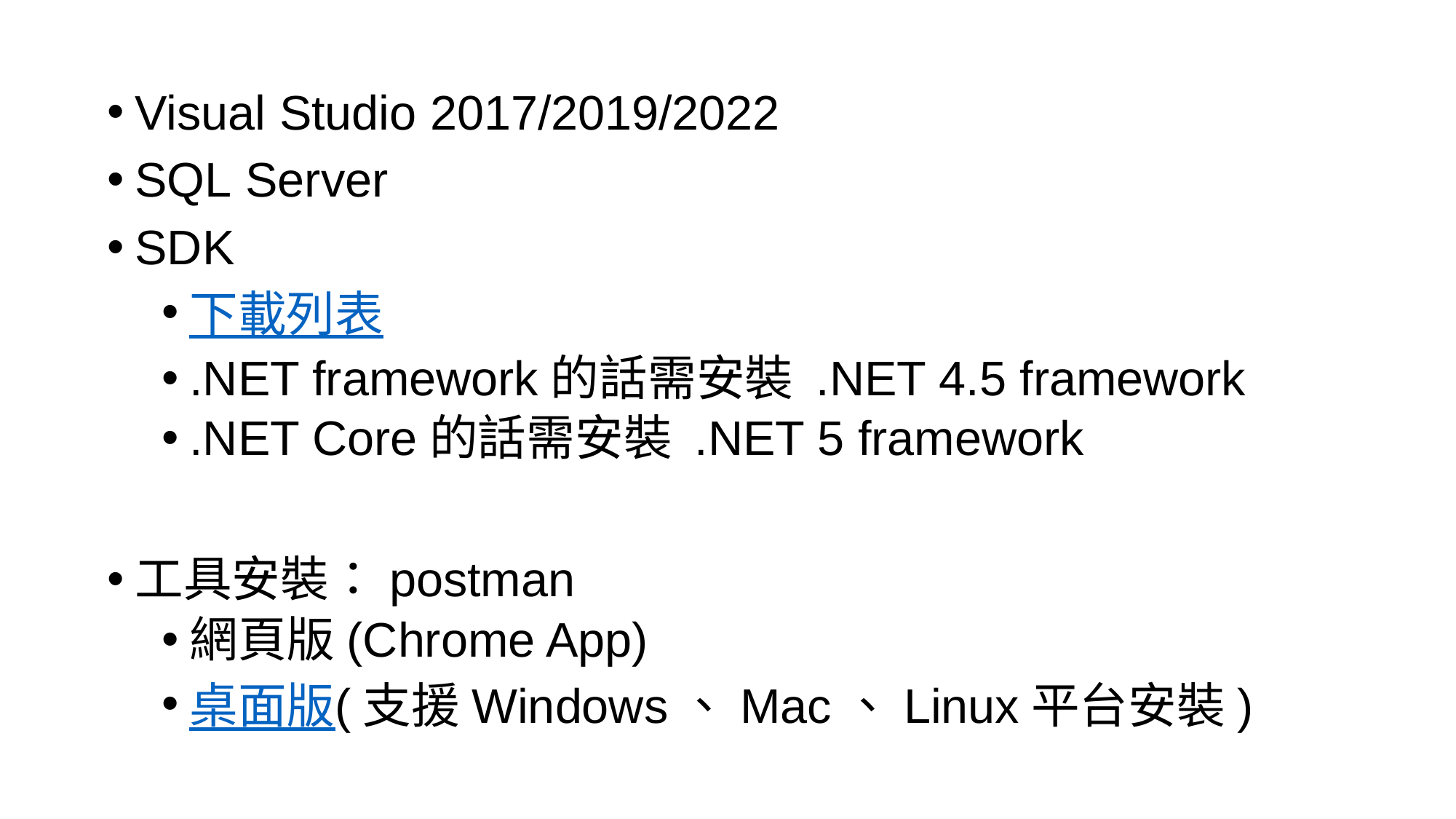

Visual Studio 2017/2019/2022
SQL Server
SDK
下載列表
.NET framework的話需安裝 .NET 4.5 framework
.NET Core的話需安裝 .NET 5 framework

工具安裝：postman
網頁版(Chrome App)
桌面版(支援Windows、Mac、Linux平台安裝)